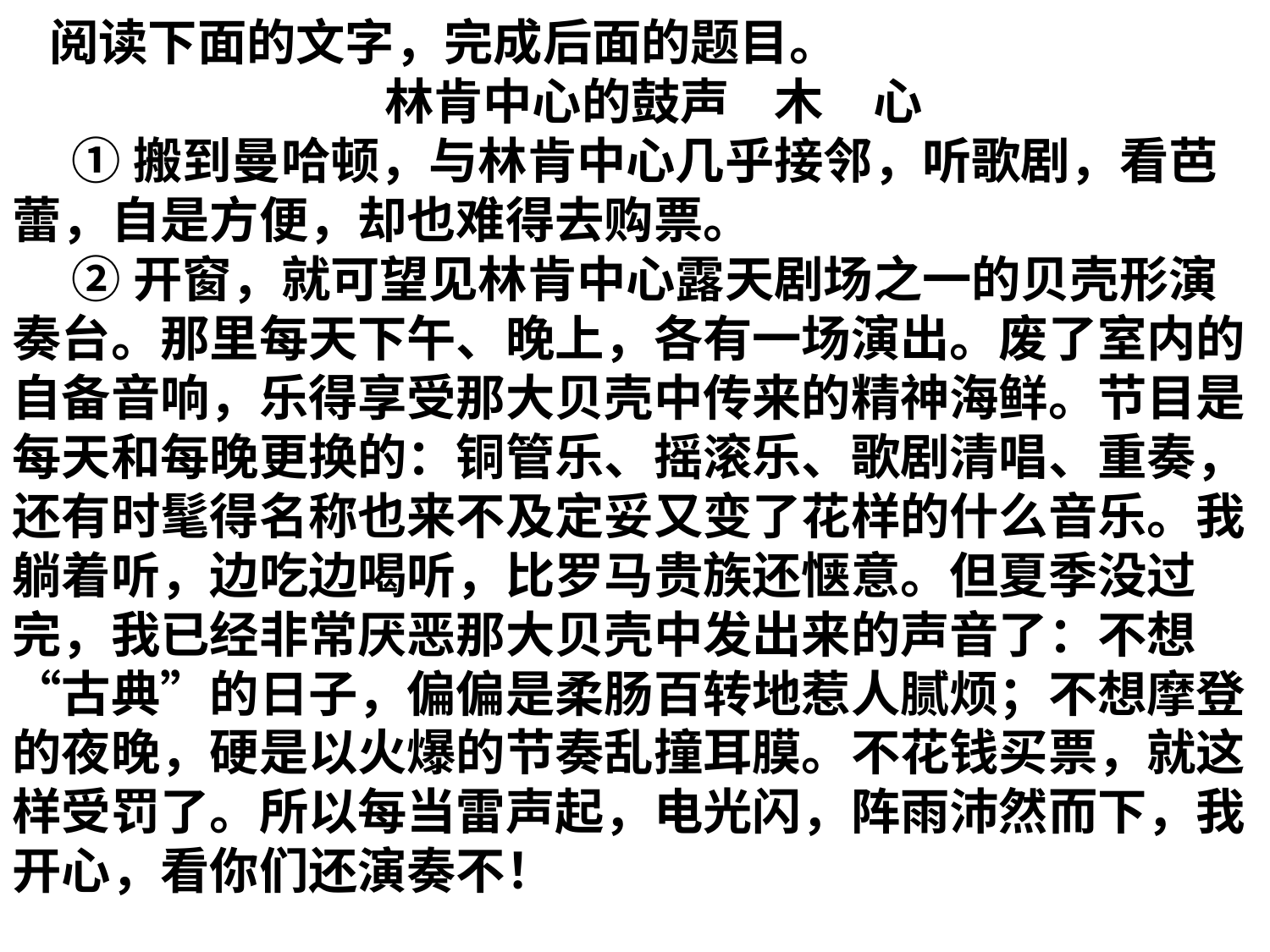

阅读下面的文字，完成后面的题目。
林肯中心的鼓声    木　心
  ①搬到曼哈顿，与林肯中心几乎接邻，听歌剧，看芭蕾，自是方便，却也难得去购票。
  ②开窗，就可望见林肯中心露天剧场之一的贝壳形演奏台。那里每天下午、晚上，各有一场演出。废了室内的自备音响，乐得享受那大贝壳中传来的精神海鲜。节目是每天和每晚更换的：铜管乐、摇滚乐、歌剧清唱、重奏，还有时髦得名称也来不及定妥又变了花样的什么音乐。我躺着听，边吃边喝听，比罗马贵族还惬意。但夏季没过完，我已经非常厌恶那大贝壳中发出来的声音了：不想“古典”的日子，偏偏是柔肠百转地惹人腻烦；不想摩登的夜晚，硬是以火爆的节奏乱撞耳膜。不花钱买票，就这样受罚了。所以每当雷声起，电光闪，阵雨沛然而下，我开心，看你们还演奏不！